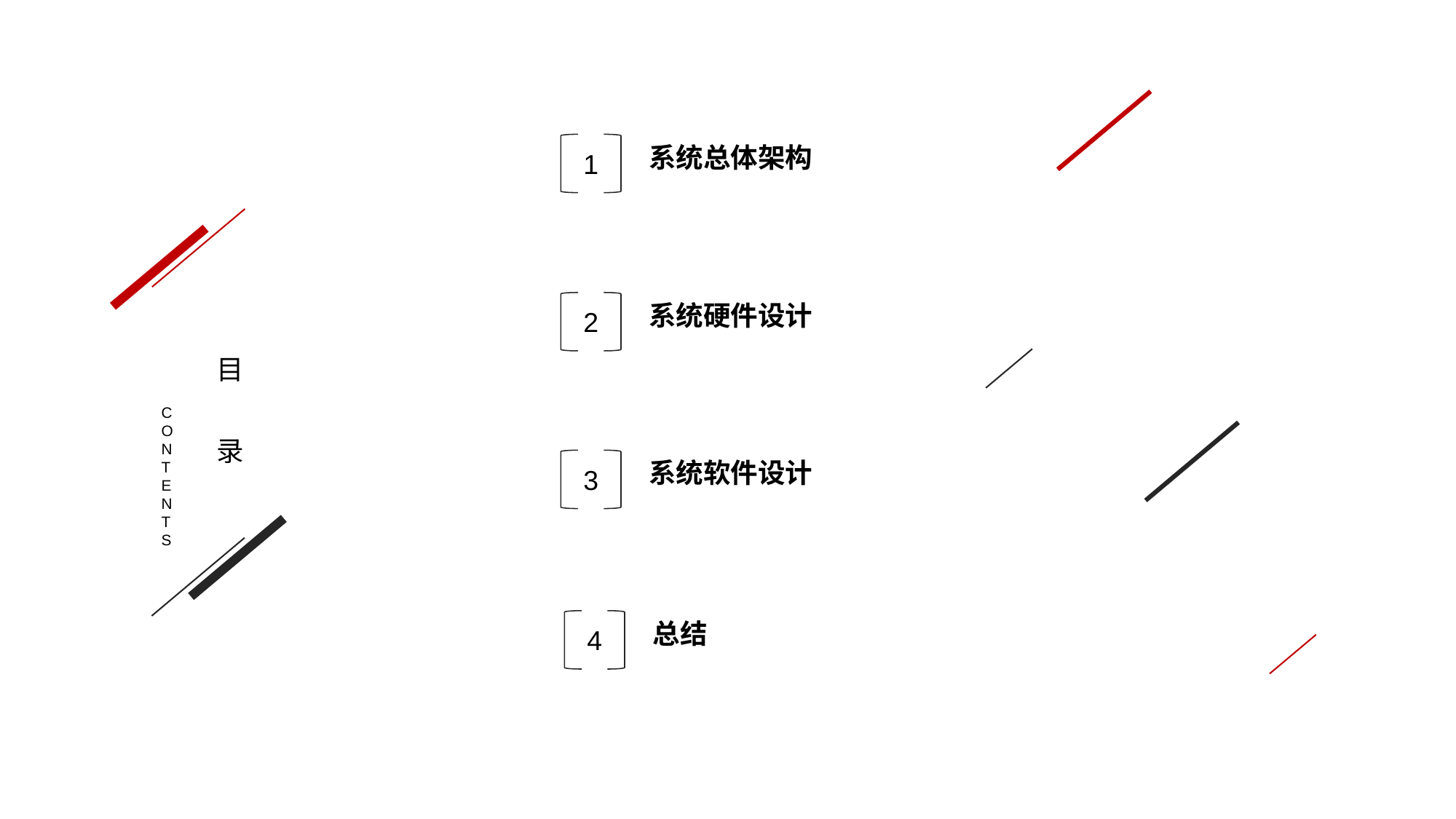

系统总体架构
1

系统硬件设计
2
目
录
CONTENTS

系统软件设计
3

总结
4